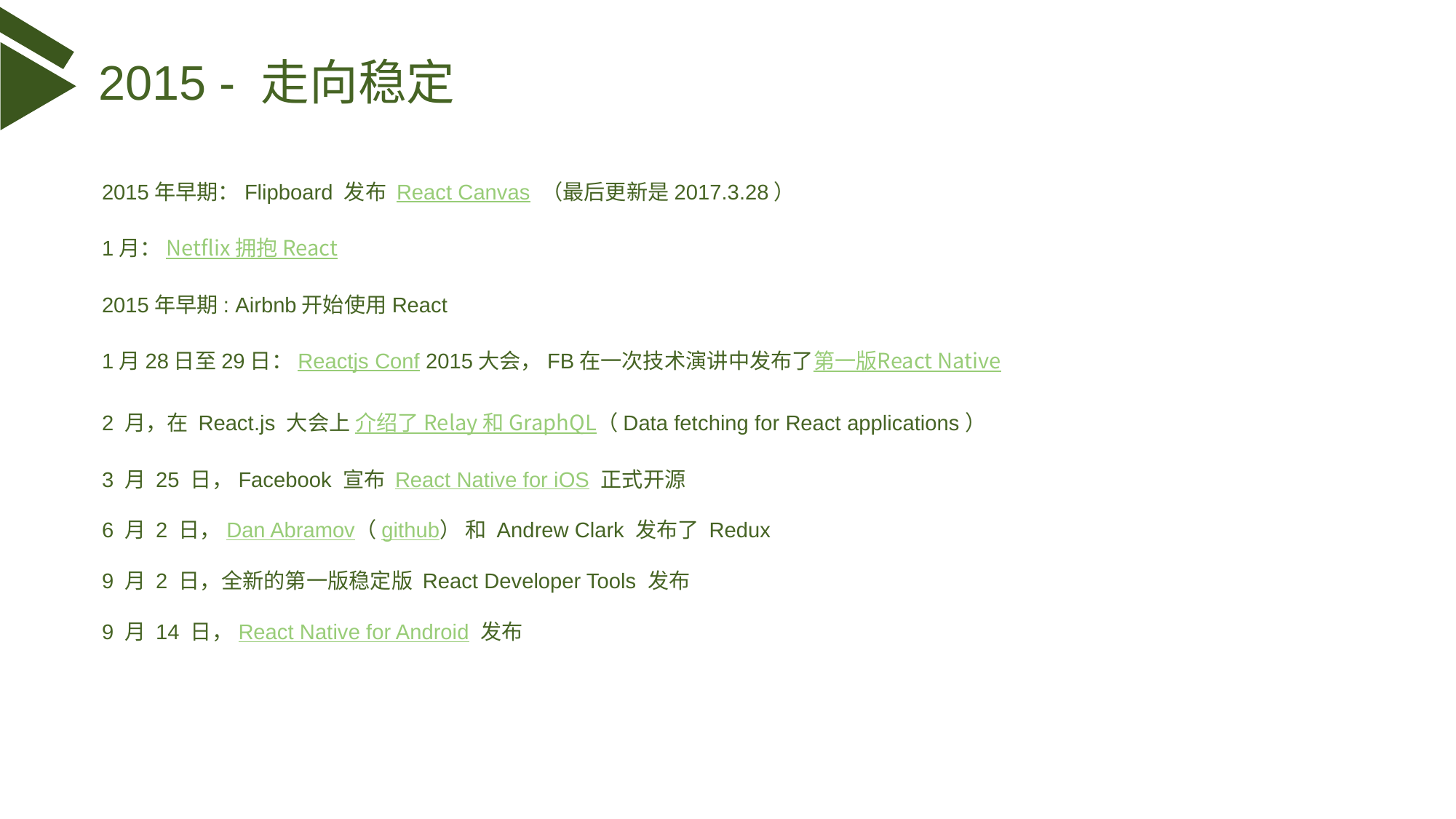

2015 - 走向稳定

2015年早期：Flipboard 发布 React Canvas （最后更新是2017.3.28）
1月： Netflix 拥抱 React
2015年早期: Airbnb开始使用React
1月28日至29日：Reactjs Conf 2015大会，FB在一次技术演讲中发布了第一版React Native
2 月，在 React.js 大会上 介绍了 Relay 和 GraphQL（Data fetching for React applications）
3 月 25 日，Facebook 宣布 React Native for iOS 正式开源
6 月 2 日，Dan Abramov（github） 和 Andrew Clark 发布了 Redux
9 月 2 日，全新的第一版稳定版 React Developer Tools 发布
9 月 14 日，React Native for Android 发布